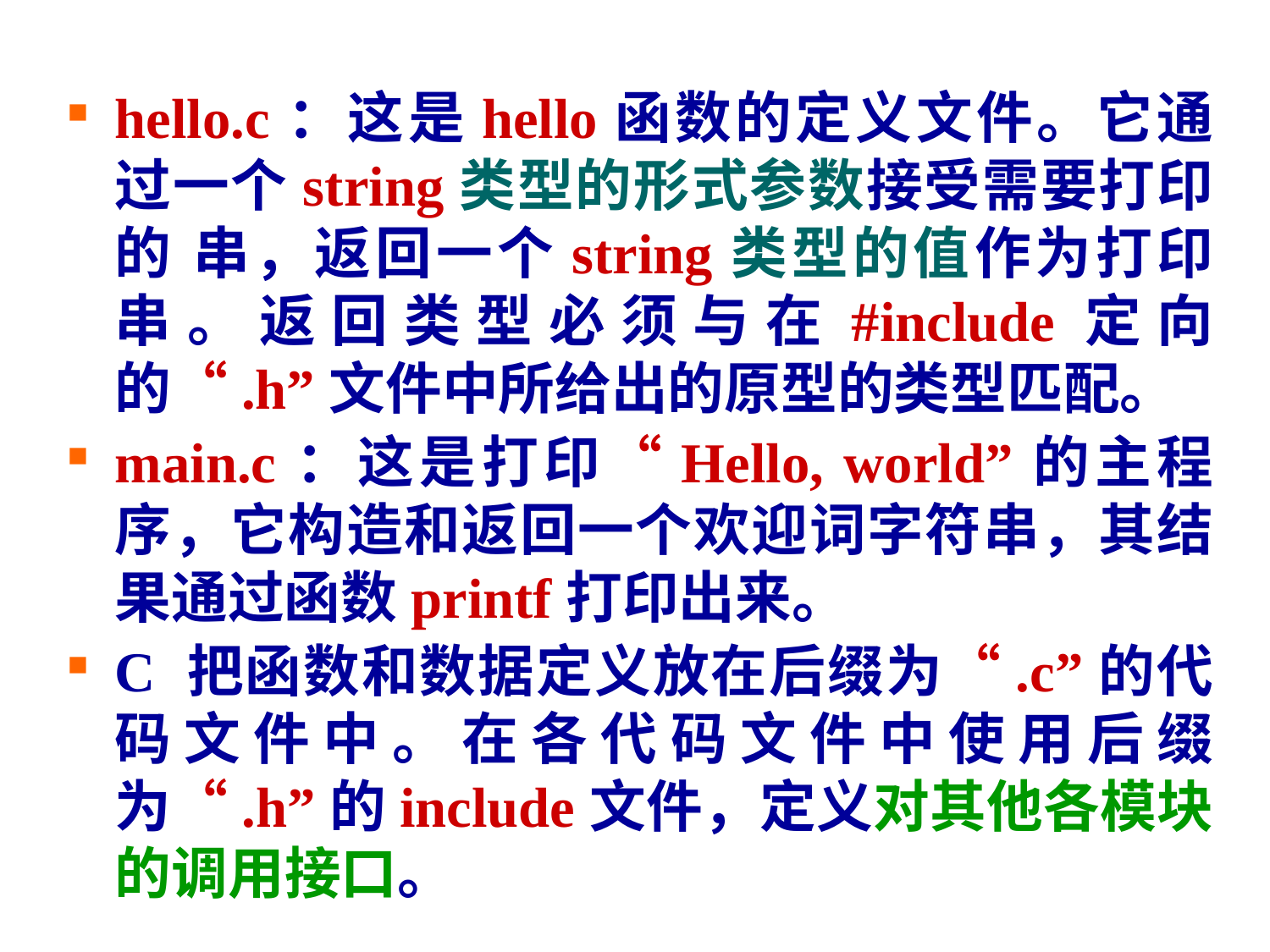

hello.c：这是hello函数的定义文件。它通过一个string类型的形式参数接受需要打印的 串，返回一个string类型的值作为打印串。返回类型必须与在#include定向的“.h”文件中所给出的原型的类型匹配。
main.c：这是打印“Hello, world”的主程序，它构造和返回一个欢迎词字符串，其结果通过函数printf打印出来。
C 把函数和数据定义放在后缀为“.c”的代码文件中。在各代码文件中使用后缀为“.h”的include文件，定义对其他各模块的调用接口。
14